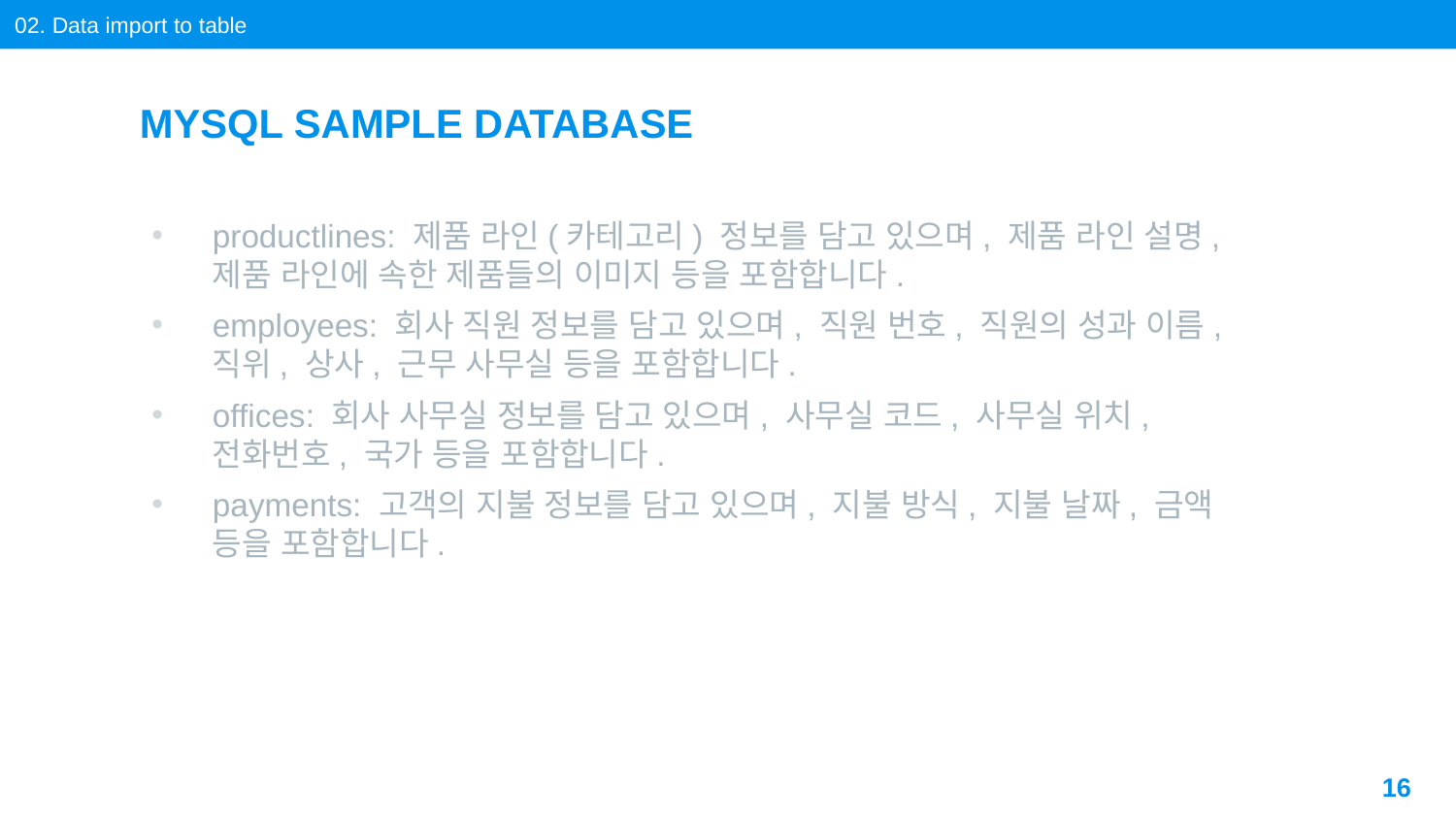

02. Data import to table
# MYSQL SAMPLE DATABASE
productlines: 제품 라인(카테고리) 정보를 담고 있으며, 제품 라인 설명, 제품 라인에 속한 제품들의 이미지 등을 포함합니다.
employees: 회사 직원 정보를 담고 있으며, 직원 번호, 직원의 성과 이름, 직위, 상사, 근무 사무실 등을 포함합니다.
offices: 회사 사무실 정보를 담고 있으며, 사무실 코드, 사무실 위치, 전화번호, 국가 등을 포함합니다.
payments: 고객의 지불 정보를 담고 있으며, 지불 방식, 지불 날짜, 금액 등을 포함합니다.

16